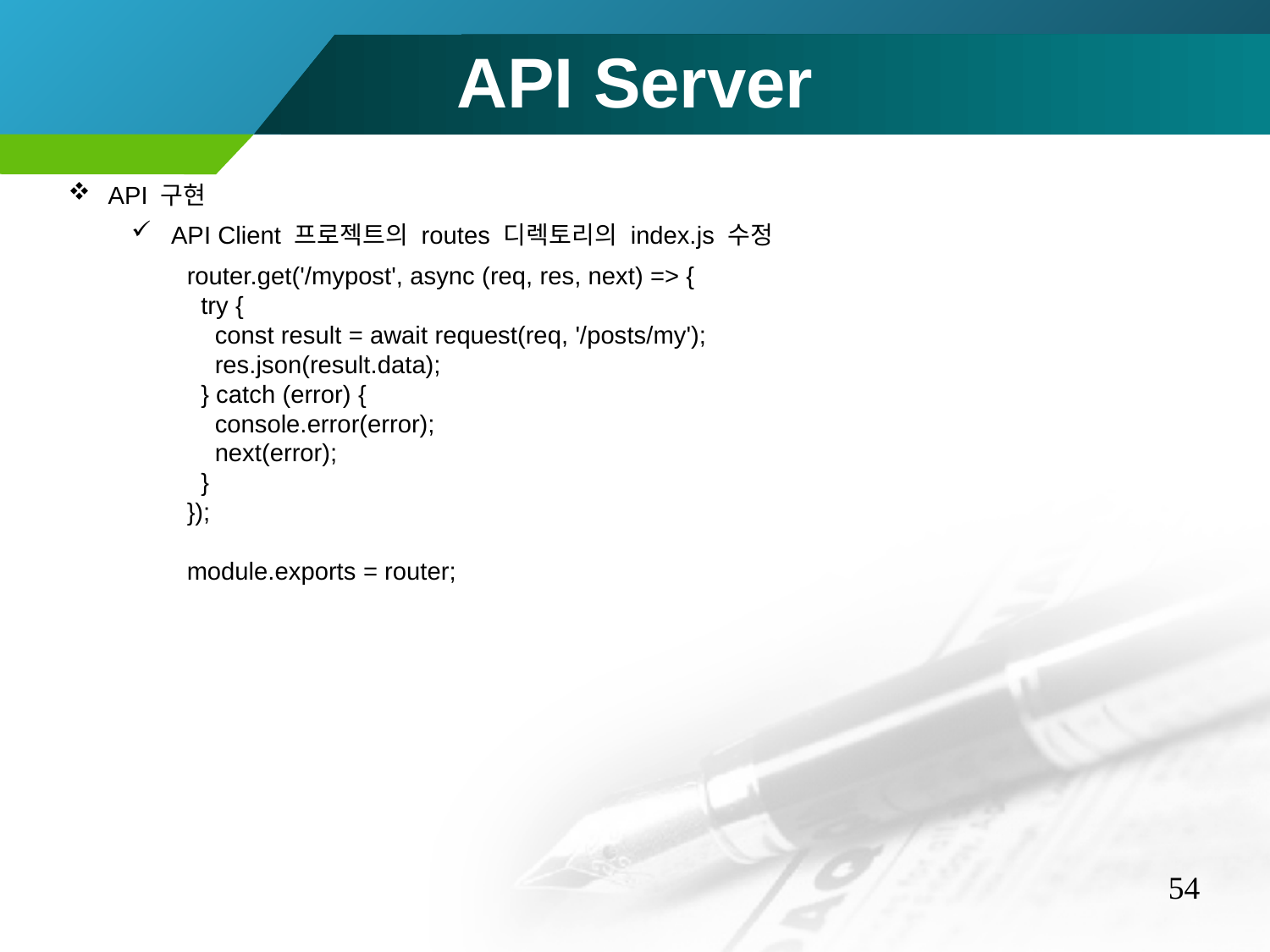

API Server
API 구현
API Client 프로젝트의 routes 디렉토리의 index.js 수정
router.get('/mypost', async (req, res, next) => {
  try {
    const result = await request(req, '/posts/my');
    res.json(result.data);
  } catch (error) {
    console.error(error);
    next(error);
  }
});

module.exports = router;

54